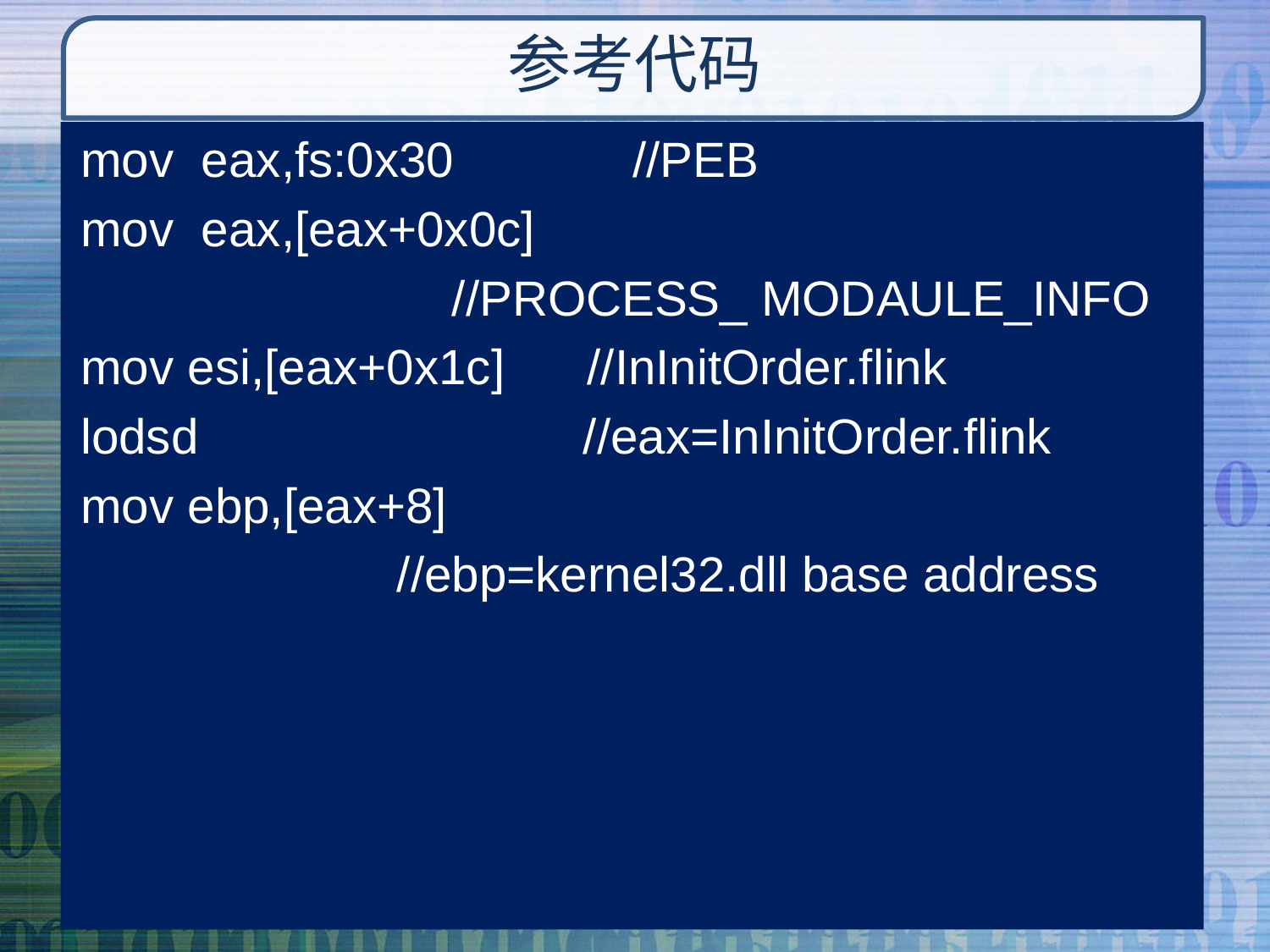

# 参考代码
mov  eax,fs:0x30             //PEB
mov  eax,[eax+0x0c]
                           //PROCESS_ MODAULE_INFO
mov esi,[eax+0x1c]      //InInitOrder.flink
lodsd                            //eax=InInitOrder.flink
mov ebp,[eax+8]
                       //ebp=kernel32.dll base address